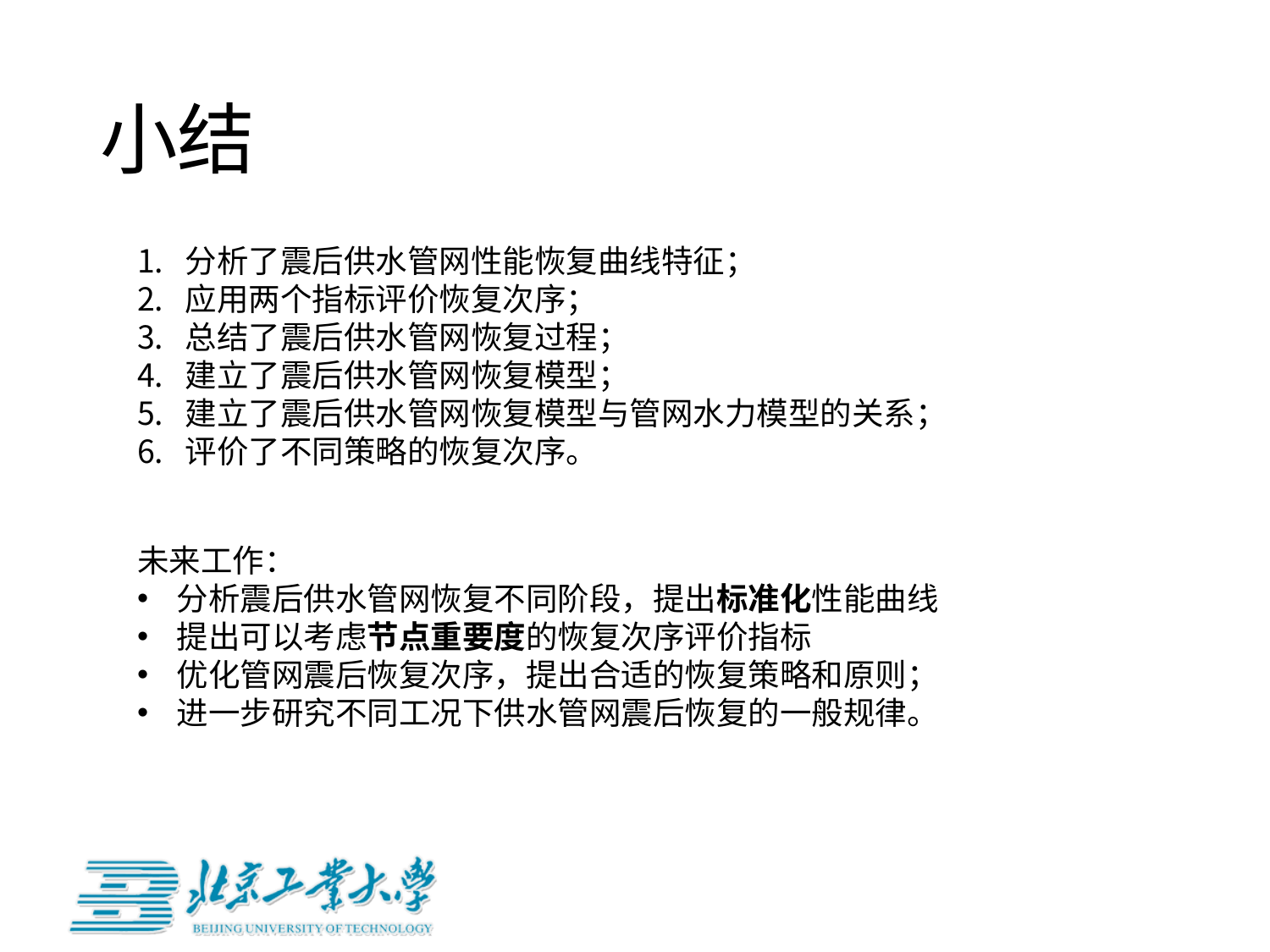

# 小结
分析了震后供水管网性能恢复曲线特征；
应用两个指标评价恢复次序；
总结了震后供水管网恢复过程；
建立了震后供水管网恢复模型；
建立了震后供水管网恢复模型与管网水力模型的关系；
评价了不同策略的恢复次序。
未来工作：
分析震后供水管网恢复不同阶段，提出标准化性能曲线
提出可以考虑节点重要度的恢复次序评价指标
优化管网震后恢复次序，提出合适的恢复策略和原则；
进一步研究不同工况下供水管网震后恢复的一般规律。